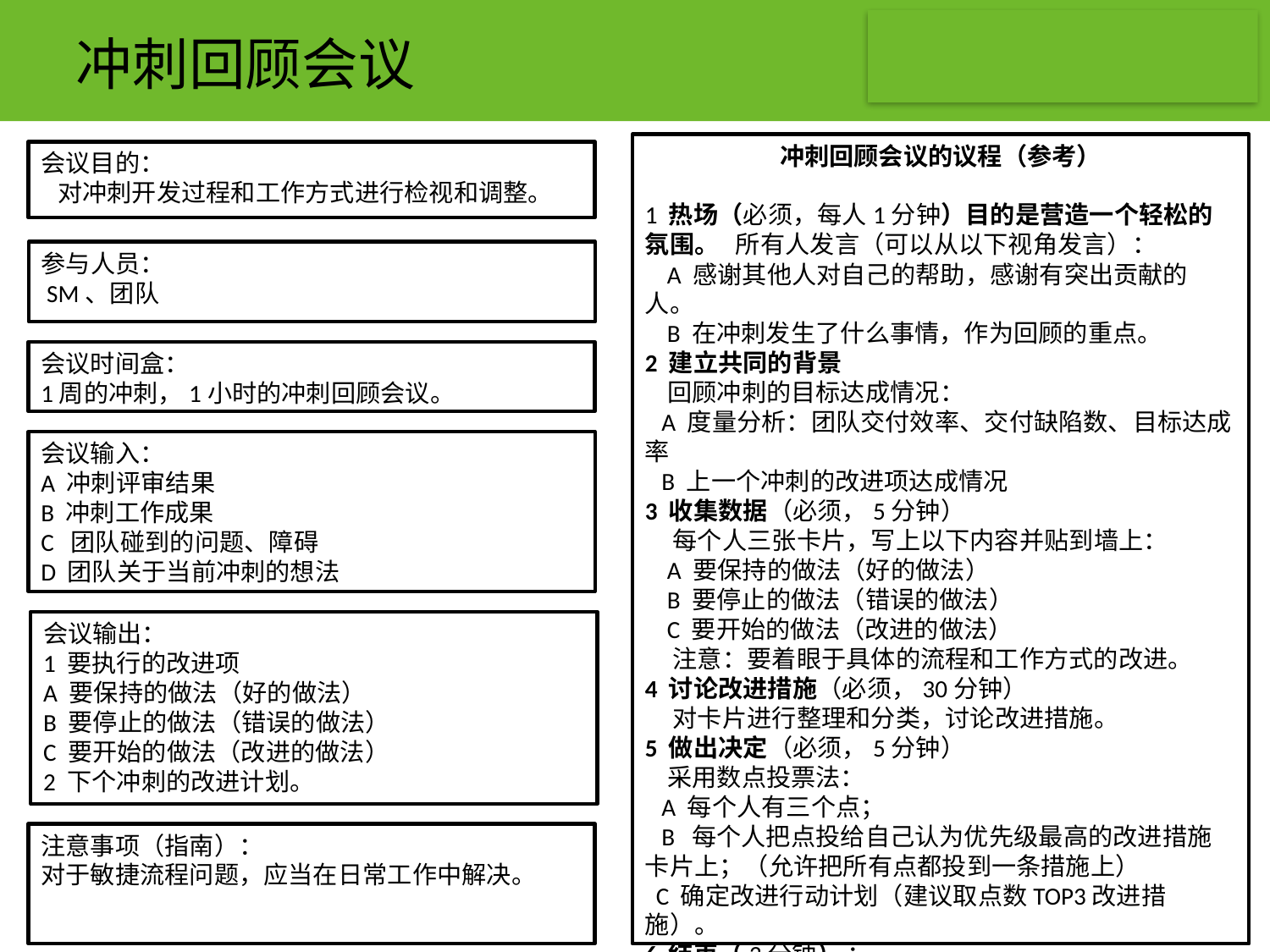

# 冲刺回顾会议
冲刺回顾会议的议程（参考）

1 热场（必须，每人1分钟）目的是营造一个轻松的氛围。   所有人发言（可以从以下视角发言）：
    A 感谢其他人对自己的帮助，感谢有突出贡献的人。
    B 在冲刺发生了什么事情，作为回顾的重点。
2 建立共同的背景
   回顾冲刺的目标达成情况：
   A 度量分析：团队交付效率、交付缺陷数、目标达成率
   B 上一个冲刺的改进项达成情况
3 收集数据（必须，5分钟）
    每个人三张卡片，写上以下内容并贴到墙上：
    A 要保持的做法（好的做法）
    B 要停止的做法（错误的做法）
    C 要开始的做法（改进的做法）
    注意：要着眼于具体的流程和工作方式的改进。
4 讨论改进措施（必须，30分钟）
    对卡片进行整理和分类，讨论改进措施。
5 做出决定（必须，5分钟）
   采用数点投票法：
   A 每个人有三个点；
   B  每个人把点投给自己认为优先级最高的改进措施卡片上；（允许把所有点都投到一条措施上）
  C 确定改进行动计划（建议取点数TOP3改进措施）。
6 结束（3分钟） ：
  A 重申会议决议，感谢非SCRUM团队成员参与。
会议目的：
  对冲刺开发过程和工作方式进行检视和调整。
参与人员：
 SM、团队
会议时间盒：
1周的冲刺，1小时的冲刺回顾会议。
会议输入：
A 冲刺评审结果
B 冲刺工作成果
C  团队碰到的问题、障碍
D 团队关于当前冲刺的想法
会议输出：
1 要执行的改进项
A 要保持的做法（好的做法）
B 要停止的做法（错误的做法）
C 要开始的做法（改进的做法）
2 下个冲刺的改进计划。
注意事项（指南）：
对于敏捷流程问题，应当在日常工作中解决。